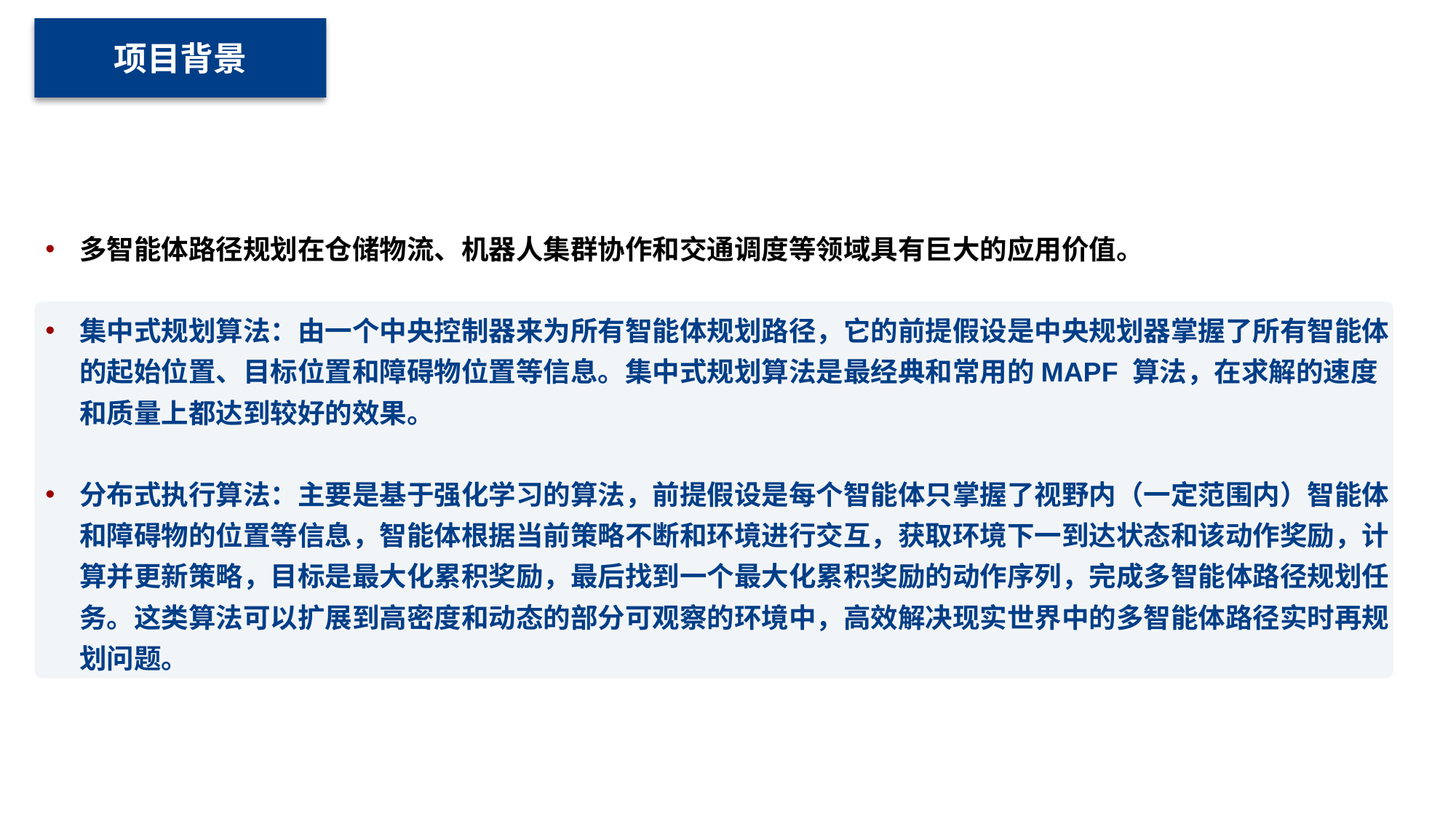

项目背景
多智能体路径规划在仓储物流、机器人集群协作和交通调度等领域具有巨大的应用价值。

集中式规划算法：由一个中央控制器来为所有智能体规划路径，它的前提假设是中央规划器掌握了所有智能体的起始位置、目标位置和障碍物位置等信息。集中式规划算法是最经典和常用的MAPF 算法，在求解的速度和质量上都达到较好的效果。

分布式执行算法：主要是基于强化学习的算法，前提假设是每个智能体只掌握了视野内（一定范围内）智能体和障碍物的位置等信息，智能体根据当前策略不断和环境进行交互，获取环境下一到达状态和该动作奖励，计算并更新策略，目标是最大化累积奖励，最后找到一个最大化累积奖励的动作序列，完成多智能体路径规划任务。这类算法可以扩展到高密度和动态的部分可观察的环境中，高效解决现实世界中的多智能体路径实时再规划问题。